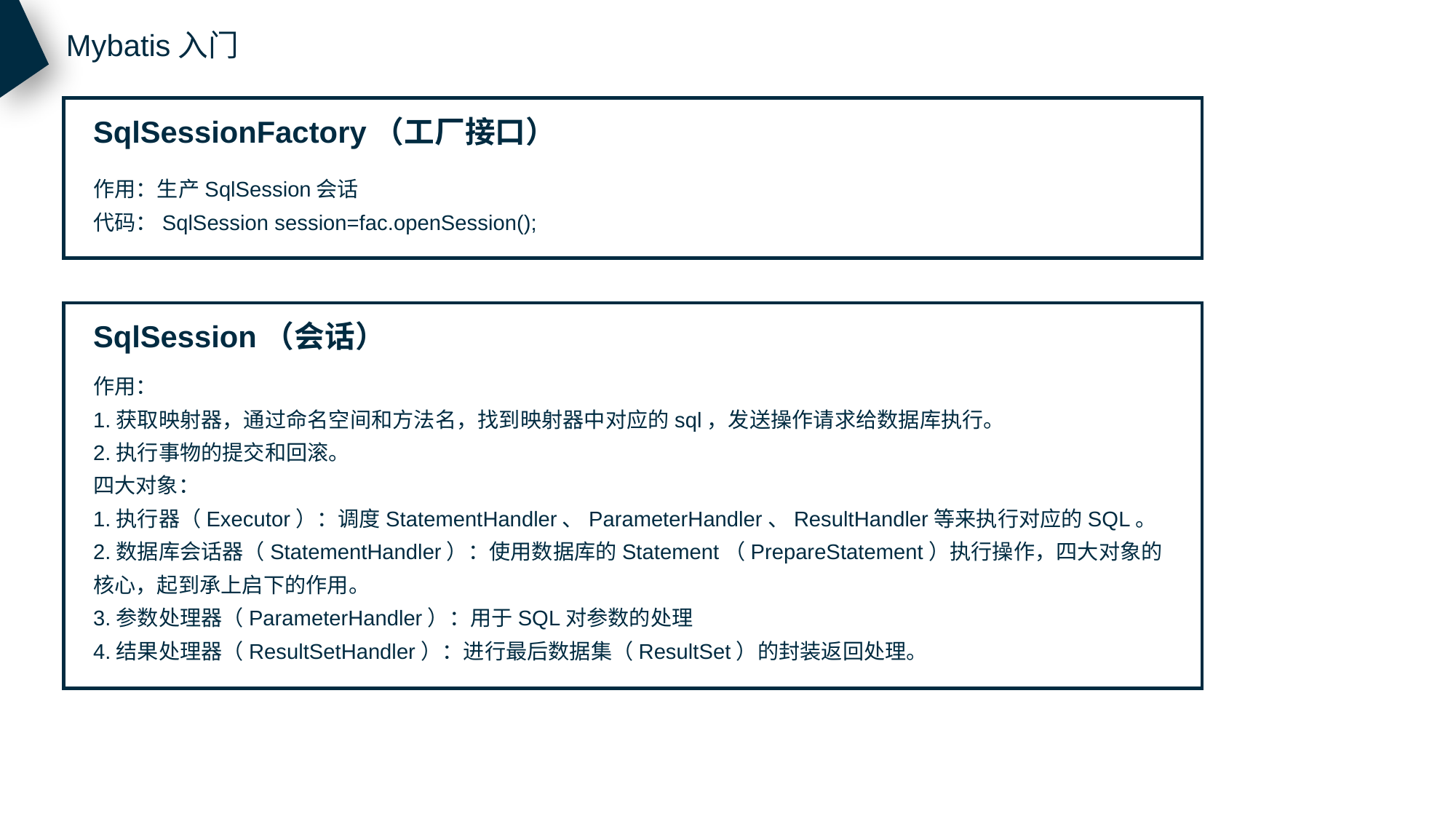

Mybatis入门

SqlSessionFactory（工厂接口）
作用：生产SqlSession会话
代码：SqlSession session=fac.openSession();

SqlSession（会话）
作用：
1.获取映射器，通过命名空间和方法名，找到映射器中对应的sql，发送操作请求给数据库执行。
2.执行事物的提交和回滚。
四大对象：
1.执行器（Executor）：调度StatementHandler、ParameterHandler、ResultHandler等来执行对应的SQL。
2.数据库会话器（StatementHandler）：使用数据库的Statement（PrepareStatement）执行操作，四大对象的核心，起到承上启下的作用。
3.参数处理器（ParameterHandler）：用于SQL对参数的处理
4.结果处理器（ResultSetHandler）：进行最后数据集（ResultSet）的封装返回处理。